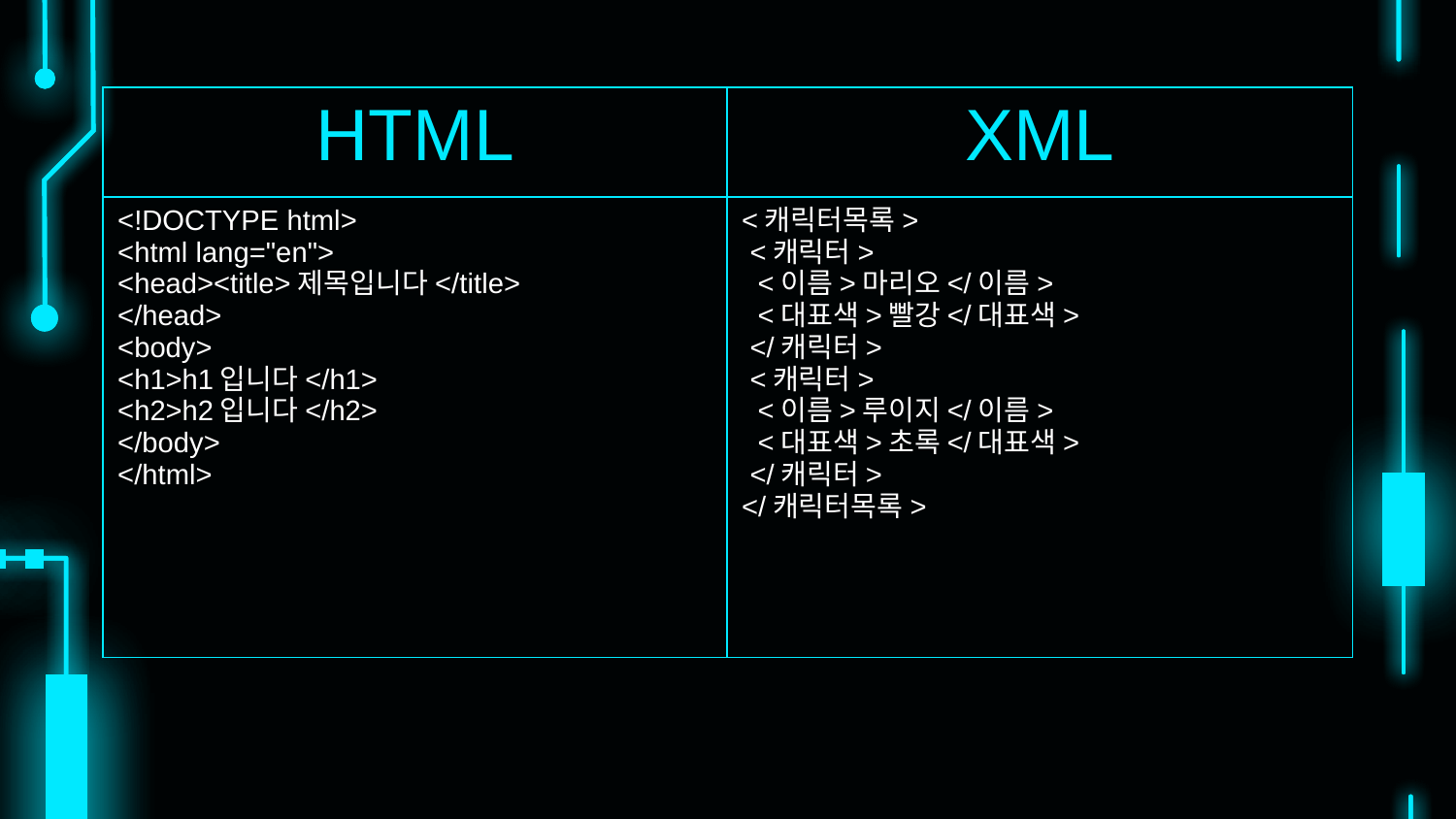

| HTML | XML |
| --- | --- |
| <!DOCTYPE html> <html lang="en"> <head><title>제목입니다</title> </head> <body> <h1>h1입니다</h1> <h2>h2입니다</h2> </body> </html> | <캐릭터목록> <캐릭터> <이름>마리오</이름> <대표색>빨강</대표색> </캐릭터> <캐릭터> <이름>루이지</이름> <대표색>초록</대표색> </캐릭터> </캐릭터목록> |